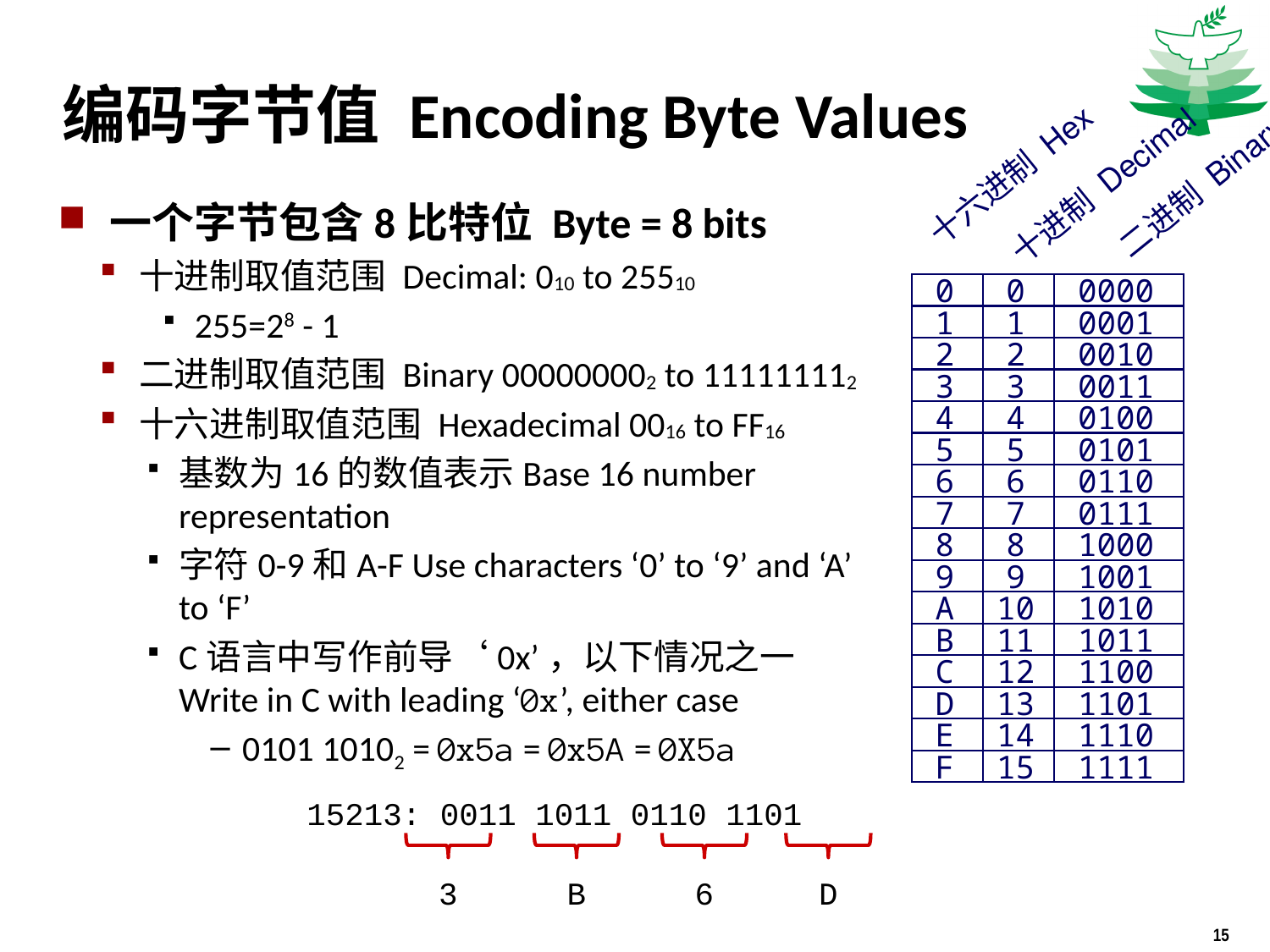

# 编码字节值 Encoding Byte Values
十六进制 Hex
十进制 Decimal
二进制 Binary
0

0

0000

1

1

0001

2

2

0010

3

3

0011

4

4

0100

5

5

0101

6

6

0110

7

7

0111

8

8

1000

9

9

1001

A

10

1010

B

11

1011

C

12

1100

D

13

1101

E

14

1110

F

15

1111

一个字节包含8比特位 Byte = 8 bits
十进制取值范围 Decimal: 010 to 25510
255=28 - 1
二进制取值范围 Binary 000000002 to 111111112
十六进制取值范围 Hexadecimal 0016 to FF16
基数为16的数值表示Base 16 number representation
字符0-9和A-F Use characters ‘0’ to ‘9’ and ‘A’ to ‘F’
C语言中写作前导‘0x’，以下情况之一  Write in C with leading ‘0x’, either case
0101 10102 = 0x5a = 0x5A = 0X5a

15213: 0011 1011 0110 1101

3
B
6
D